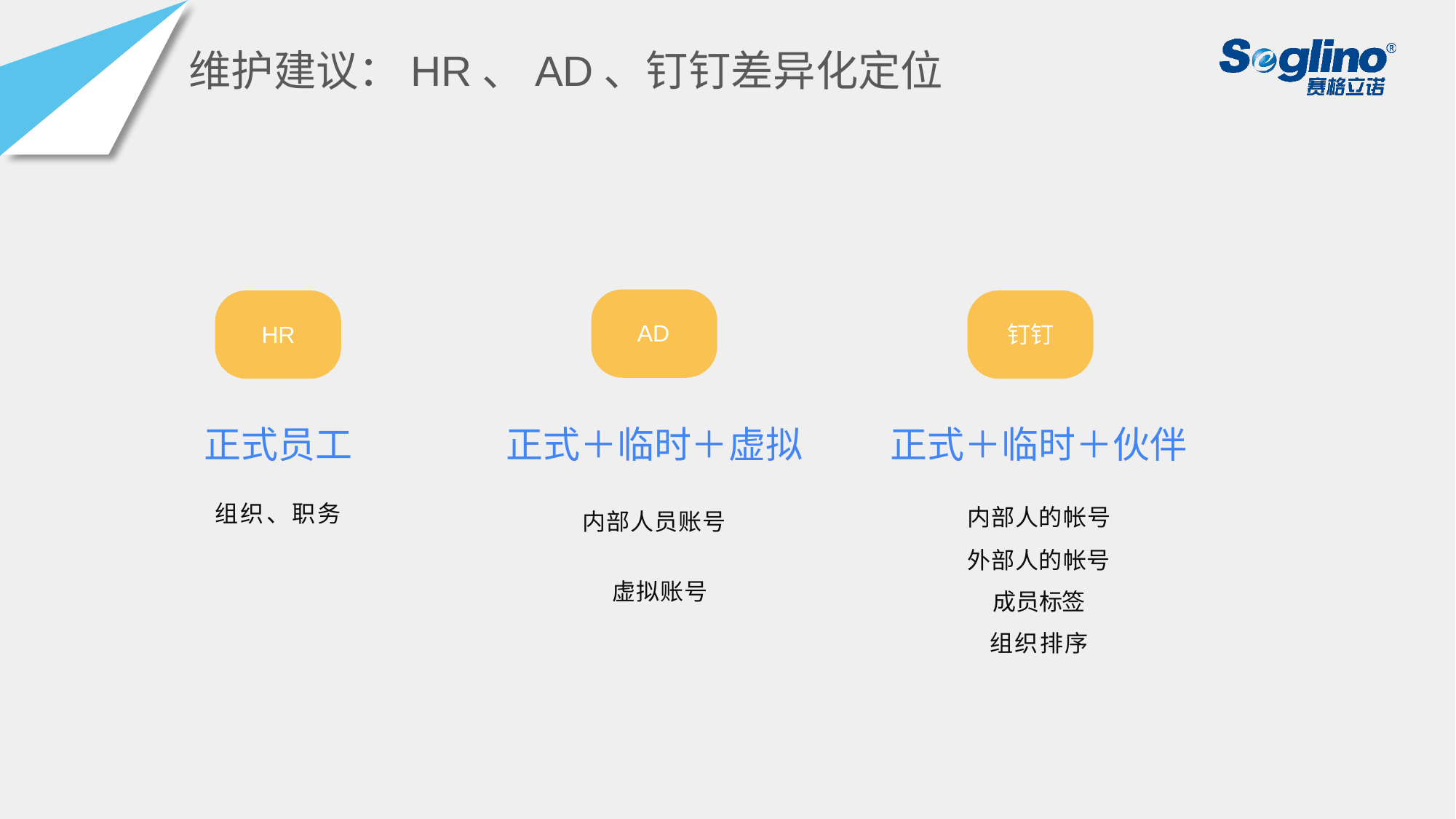

维护建议：HR、AD、钉钉差异化定位

AD
HR
钉钉
正式员工
组织、职务
正式＋临时＋虚拟
内部人员账号
 虚拟账号
正式＋临时＋伙伴
内部人的帐号 外部人的帐号 成员标签
组织排序